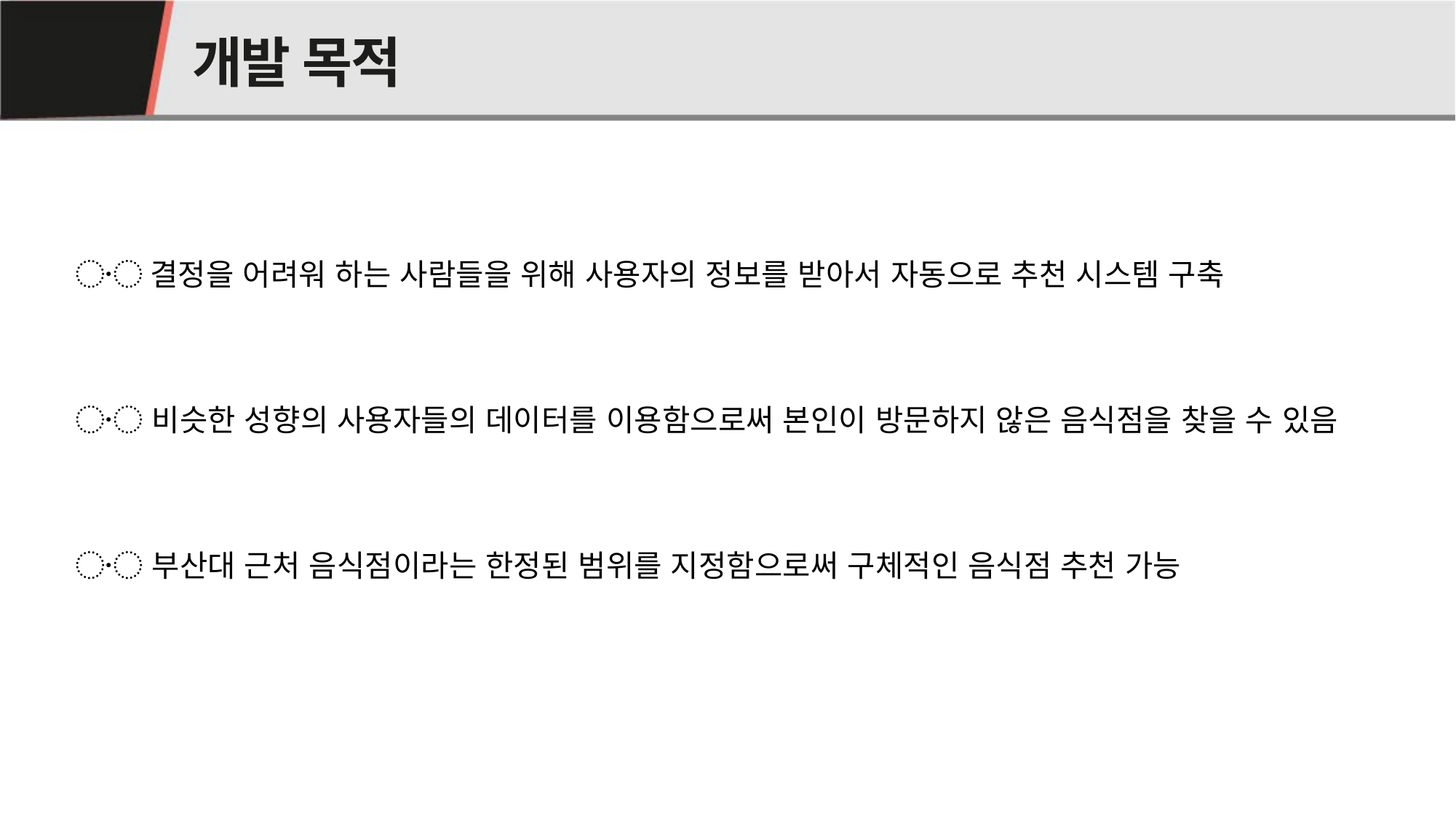

# 개발 목적
01
〮 결정을 어려워 하는 사람들을 위해 사용자의 정보를 받아서 자동으로 추천 시스템 구축

〮 비슷한 성향의 사용자들의 데이터를 이용함으로써 본인이 방문하지 않은 음식점을 찾을 수 있음

〮 부산대 근처 음식점이라는 한정된 범위를 지정함으로써 구체적인 음식점 추천 가능